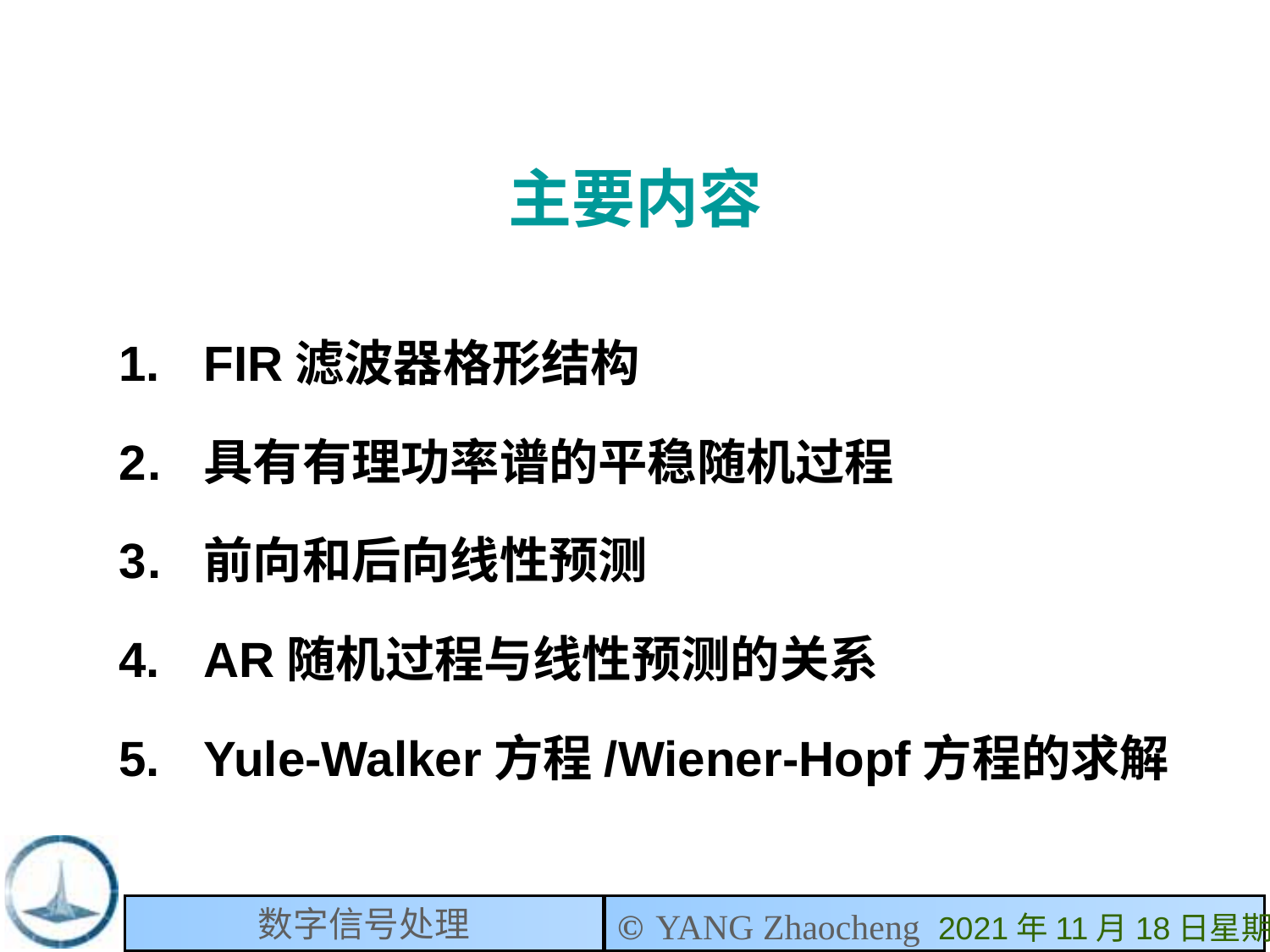

# 主要内容
FIR滤波器格形结构
具有有理功率谱的平稳随机过程
前向和后向线性预测
AR随机过程与线性预测的关系
Yule-Walker方程/Wiener-Hopf方程的求解